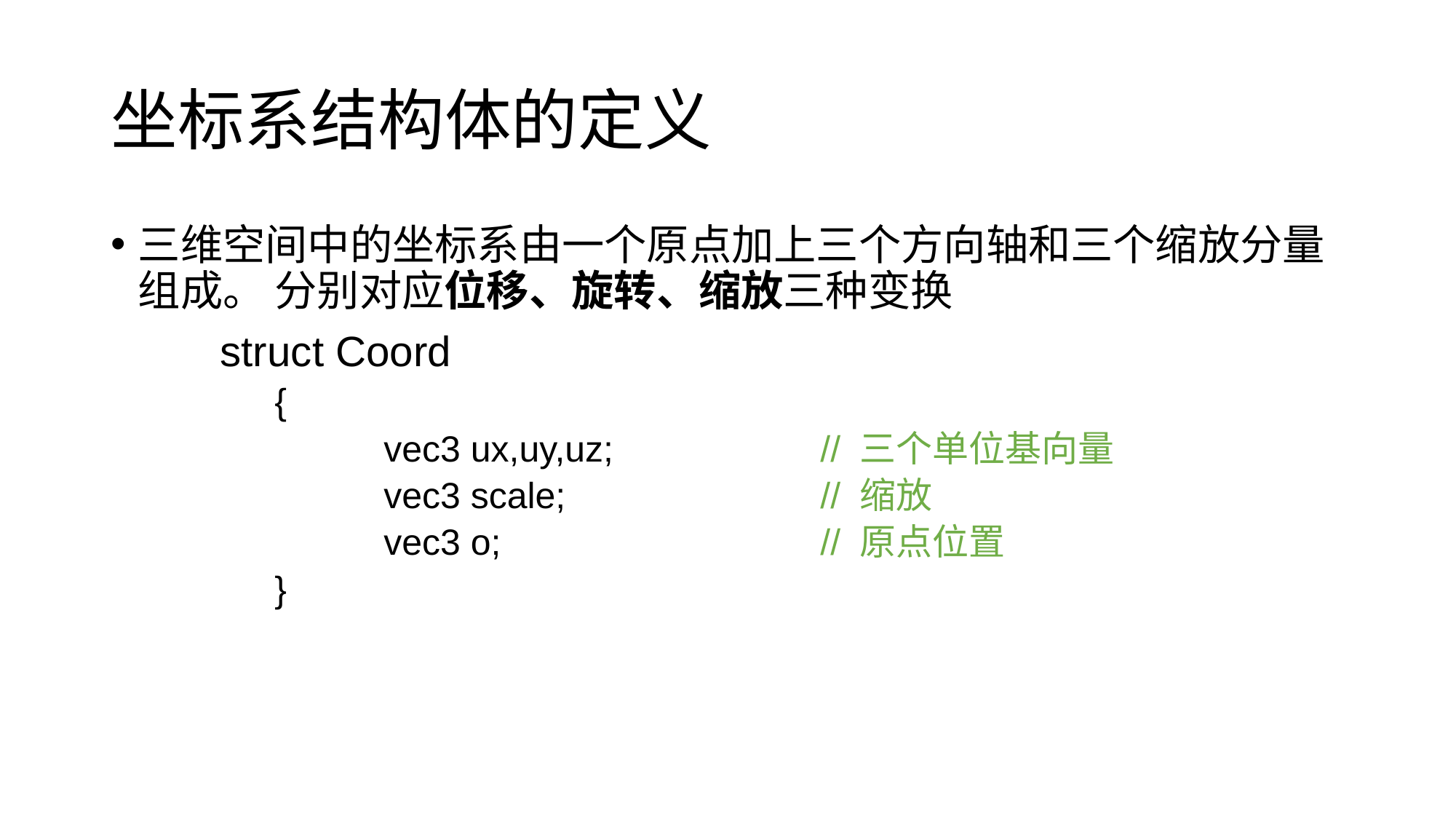

# 坐标系结构体的定义
三维空间中的坐标系由一个原点加上三个方向轴和三个缩放分量组成。 分别对应位移、旋转、缩放三种变换
	struct Coord
	{
		vec3 ux,uy,uz; 		// 三个单位基向量
    		vec3 scale; 			// 缩放
		vec3 o; 			// 原点位置
	}